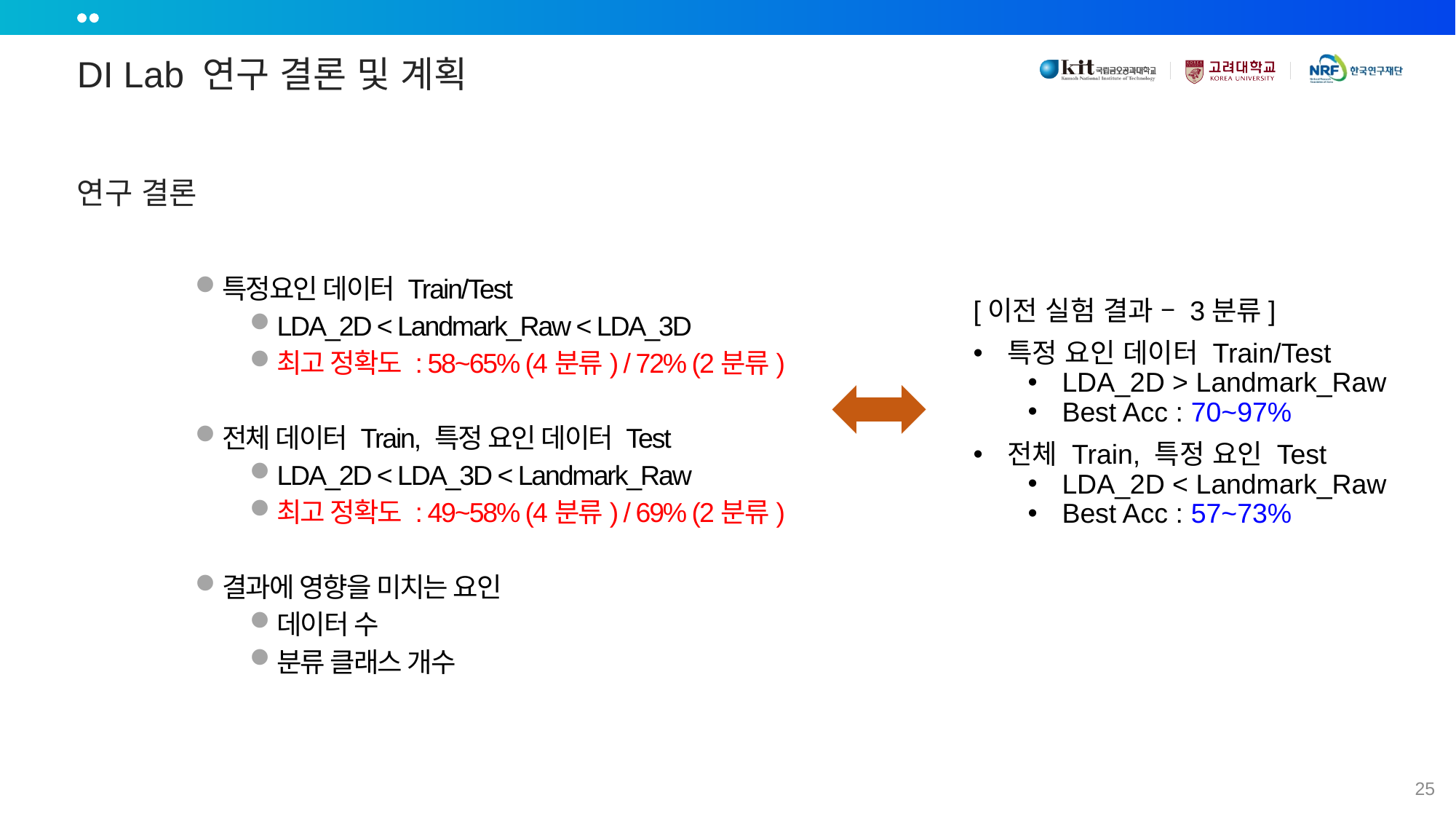

DI Lab 연구 결론 및 계획
연구 결론
특정요인 데이터 Train/Test
LDA_2D < Landmark_Raw < LDA_3D
최고 정확도 : 58~65% (4분류) / 72% (2분류)

전체 데이터 Train, 특정 요인 데이터 Test
LDA_2D < LDA_3D < Landmark_Raw
최고 정확도 : 49~58% (4분류) / 69% (2분류)

결과에 영향을 미치는 요인
데이터 수
분류 클래스 개수

[이전 실험 결과 – 3분류]

특정 요인 데이터 Train/Test
LDA_2D > Landmark_Raw
Best Acc : 70~97%

전체 Train, 특정 요인 Test
LDA_2D < Landmark_Raw
Best Acc : 57~73%

25